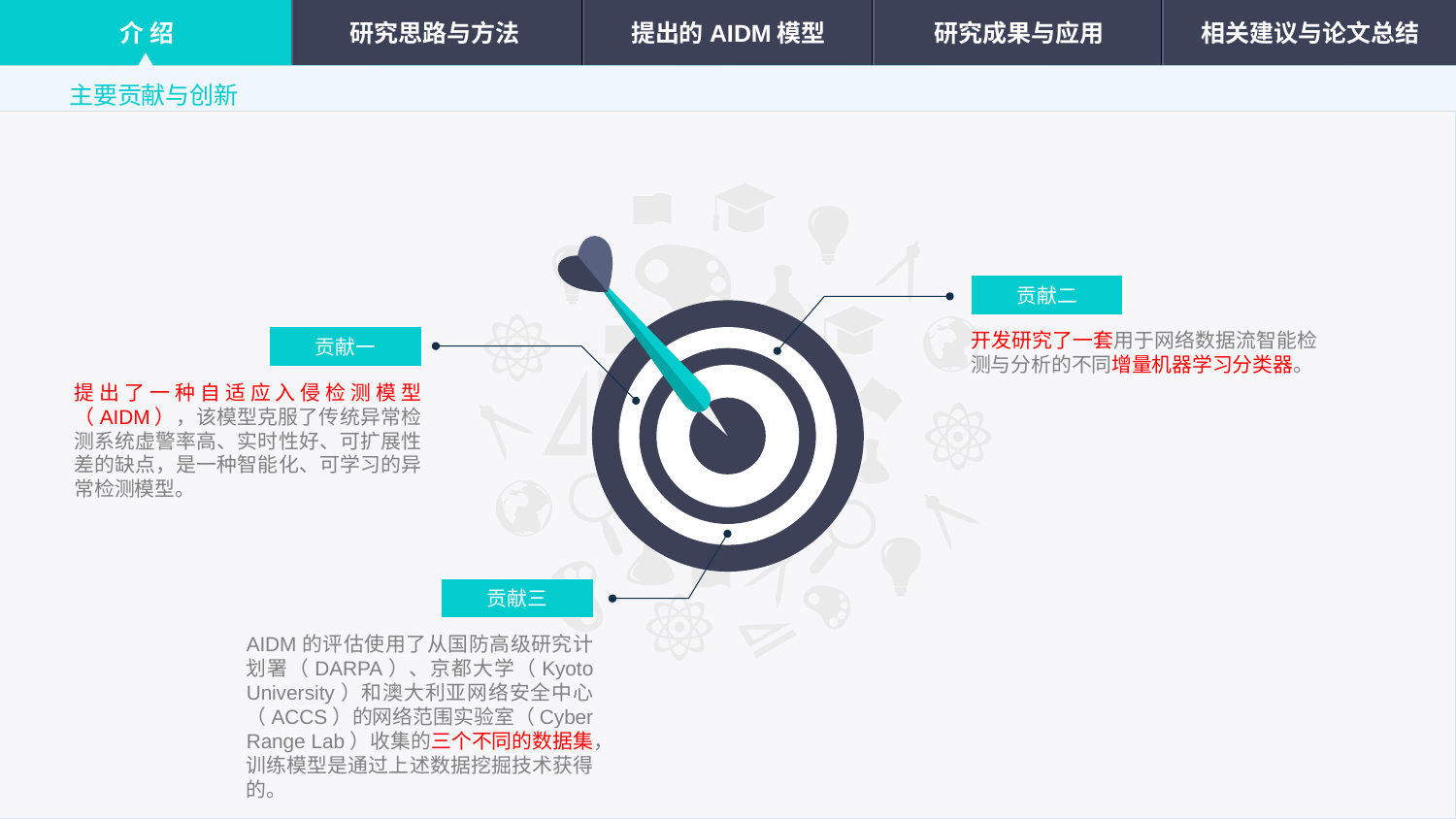

介 绍
研究思路与方法
提出的AIDM模型
研究成果与应用
相关建议与论文总结
   主要贡献与创新

贡献二

贡献一
开发研究了一套用于网络数据流智能检测与分析的不同增量机器学习分类器。

提出了一种自适应入侵检测模型（AIDM），该模型克服了传统异常检测系统虚警率高、实时性好、可扩展性差的缺点，是一种智能化、可学习的异常检测模型。

贡献三
AIDM的评估使用了从国防高级研究计划署（DARPA）、京都大学（Kyoto University）和澳大利亚网络安全中心（ACCS）的网络范围实验室（Cyber Range Lab）收集的三个不同的数据集，训练模型是通过上述数据挖掘技术获得的。